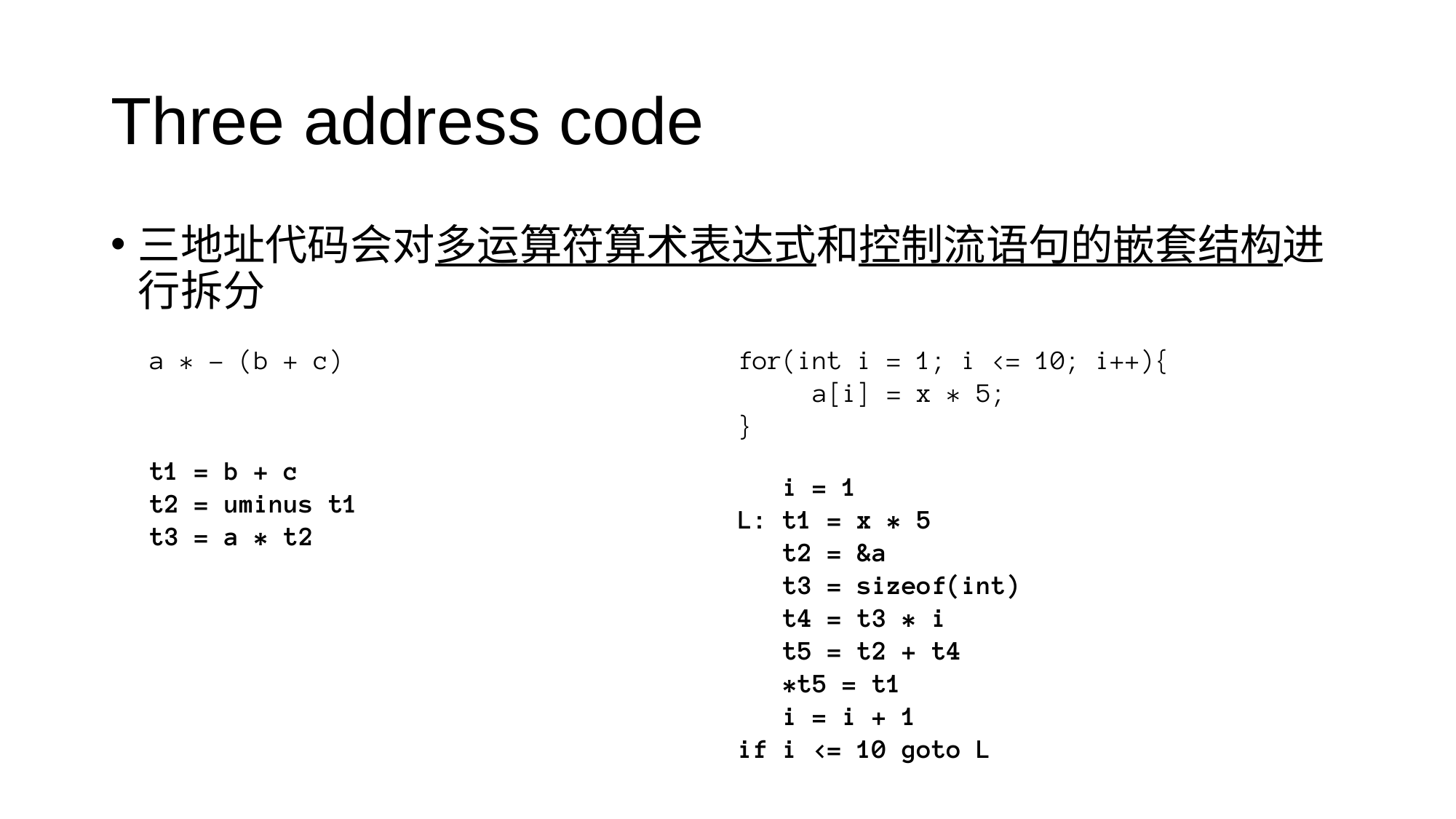

# Three address code
三地址代码会对多运算符算术表达式和控制流语句的嵌套结构进行拆分

a * - (b + c)
for(int i = 1; i <= 10; i++){
     a[i] = x * 5;
}
t1 = b + c
t2 = uminus t1
t3 = a * t2
   i = 1
L: t1 = x * 5
   t2 = &a
   t3 = sizeof(int)
   t4 = t3 * i
   t5 = t2 + t4
   *t5 = t1
   i = i + 1
if i <= 10 goto L